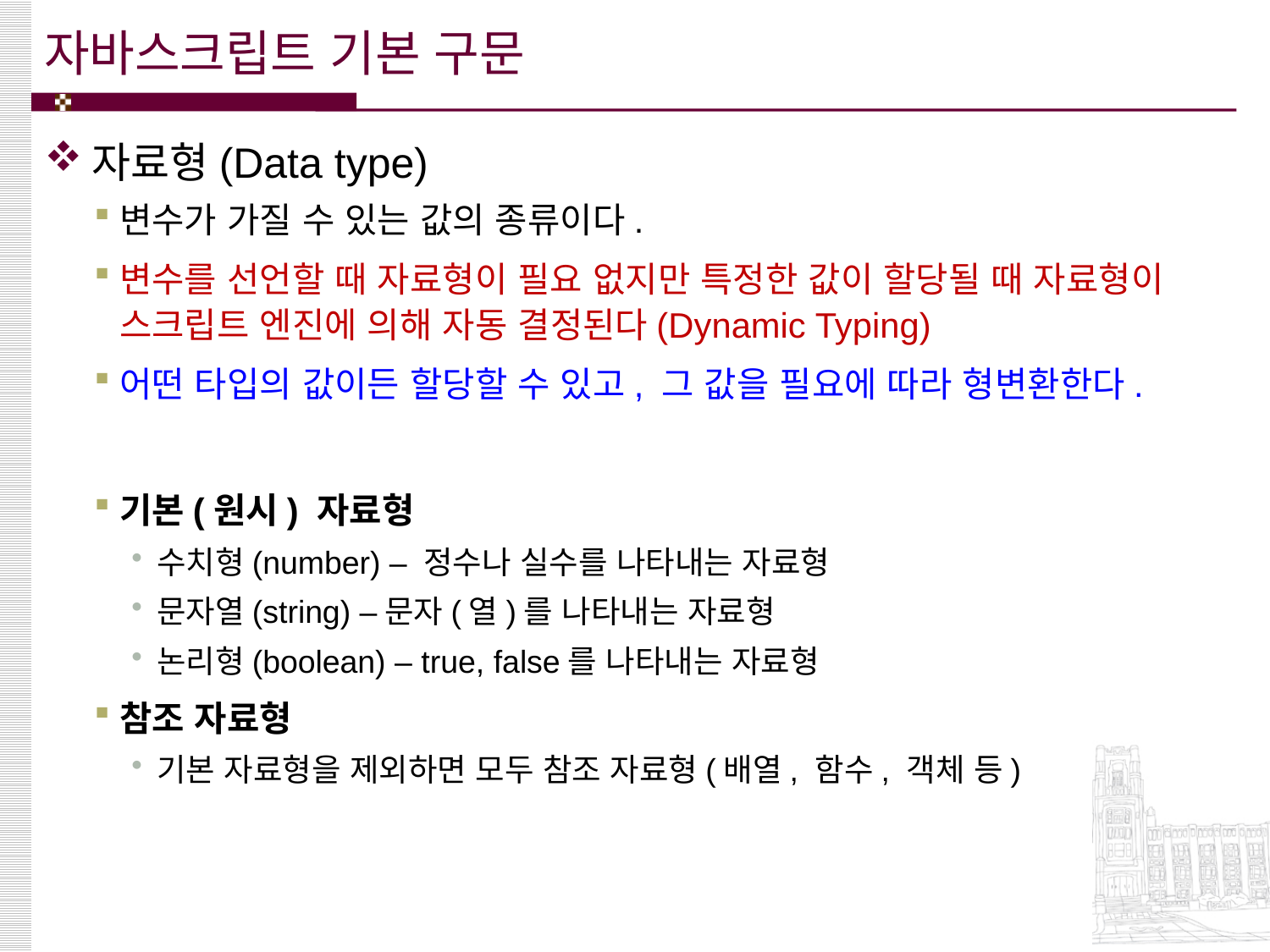

# 자바스크립트 기본 구문
자료형(Data type)
변수가 가질 수 있는 값의 종류이다.
변수를 선언할 때 자료형이 필요 없지만 특정한 값이 할당될 때 자료형이 스크립트 엔진에 의해 자동 결정된다(Dynamic Typing)
어떤 타입의 값이든 할당할 수 있고, 그 값을 필요에 따라 형변환한다.

기본(원시) 자료형
수치형(number) – 정수나 실수를 나타내는 자료형
문자열(string) –문자(열)를 나타내는 자료형
논리형(boolean) – true, false를 나타내는 자료형
참조 자료형
기본 자료형을 제외하면 모두 참조 자료형(배열, 함수, 객체 등)